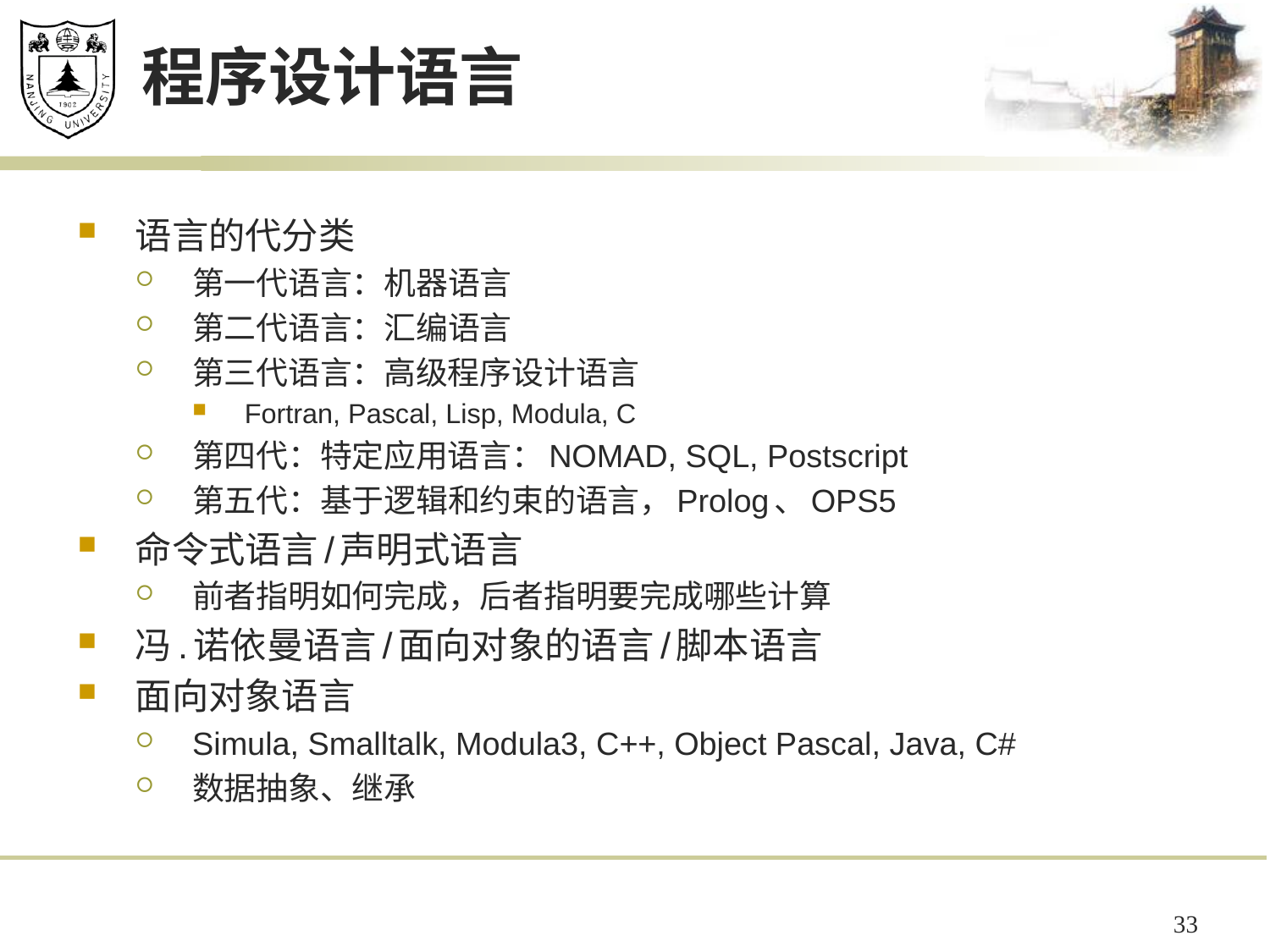

# 程序设计语言
语言的代分类
第一代语言：机器语言
第二代语言：汇编语言
第三代语言：高级程序设计语言
Fortran, Pascal, Lisp, Modula, C
第四代：特定应用语言：NOMAD, SQL, Postscript
第五代：基于逻辑和约束的语言，Prolog、OPS5
命令式语言/声明式语言
前者指明如何完成，后者指明要完成哪些计算
冯.诺依曼语言/面向对象的语言/脚本语言
面向对象语言
Simula, Smalltalk, Modula3, C++, Object Pascal, Java, C#
数据抽象、继承